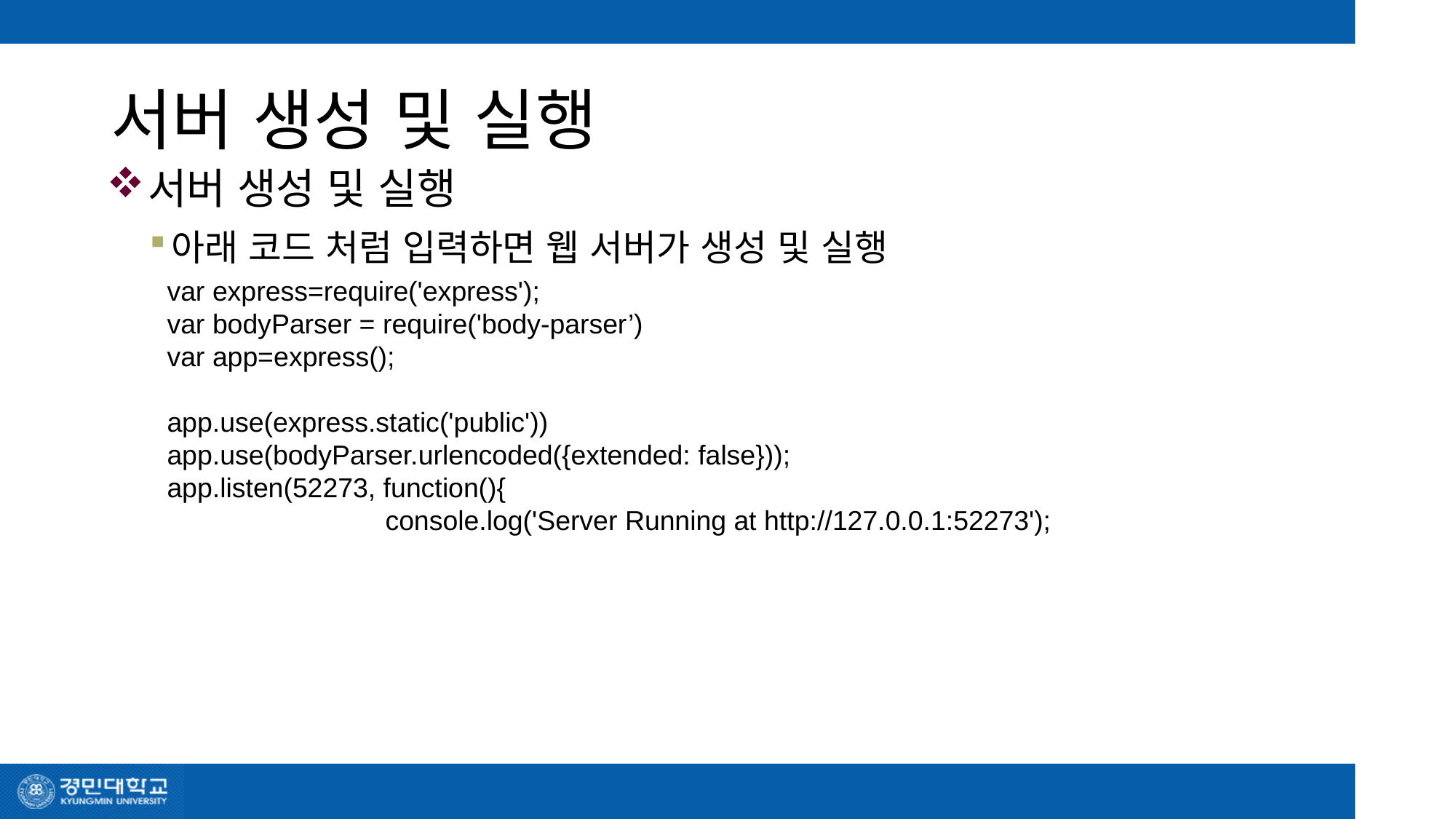

# 서버 생성 및 실행
서버 생성 및 실행
아래 코드 처럼 입력하면 웹 서버가 생성 및 실행

var express=require('express');
var bodyParser = require('body-parser’)
var app=express();

app.use(express.static('public'))
app.use(bodyParser.urlencoded({extended: false}));
app.listen(52273, function(){
		console.log('Server Running at http://127.0.0.1:52273');